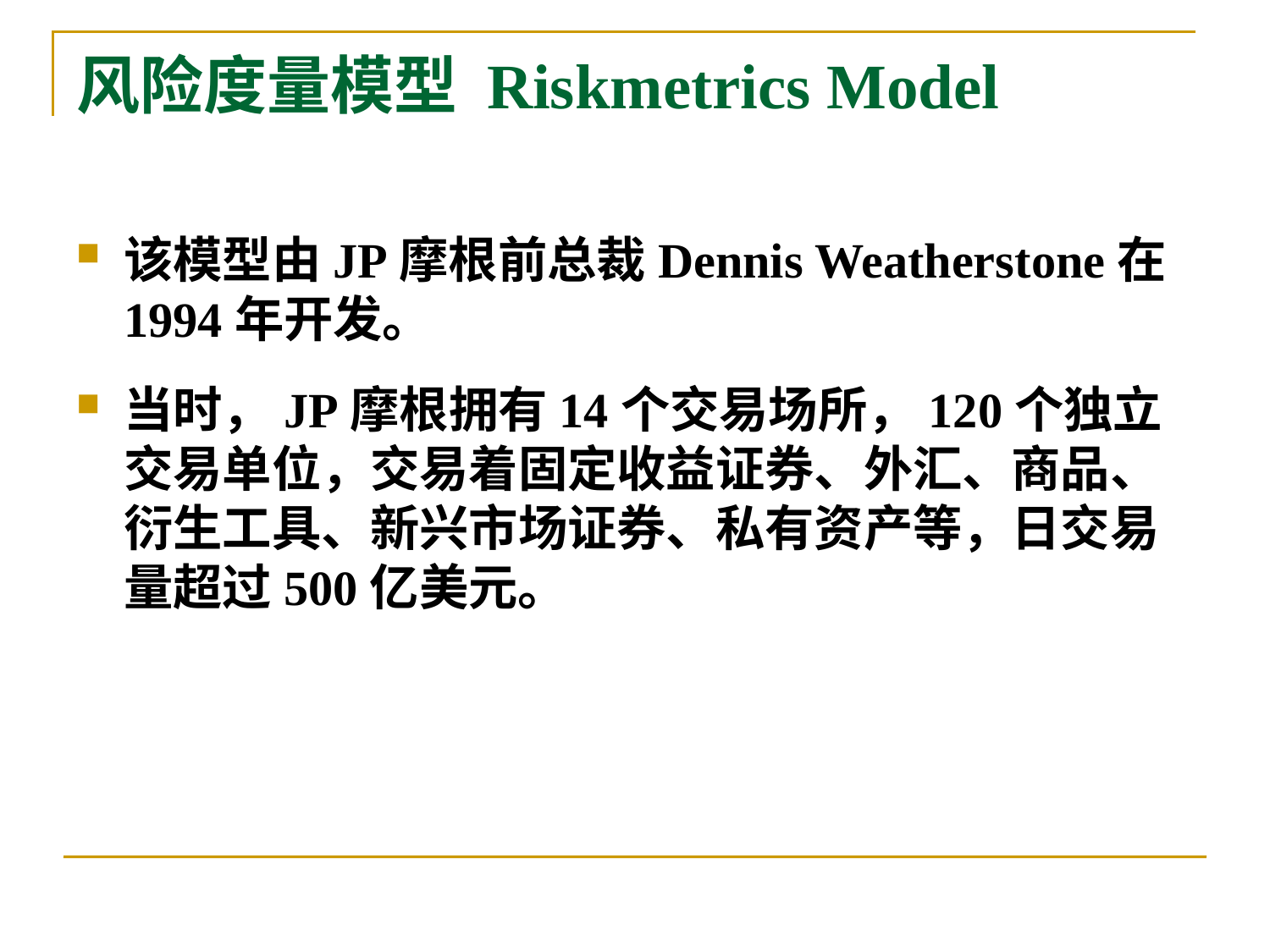

# 风险度量模型 Riskmetrics Model
该模型由JP摩根前总裁Dennis Weatherstone在1994年开发。
当时，JP摩根拥有14个交易场所，120个独立交易单位，交易着固定收益证券、外汇、商品、衍生工具、新兴市场证券、私有资产等，日交易量超过500亿美元。